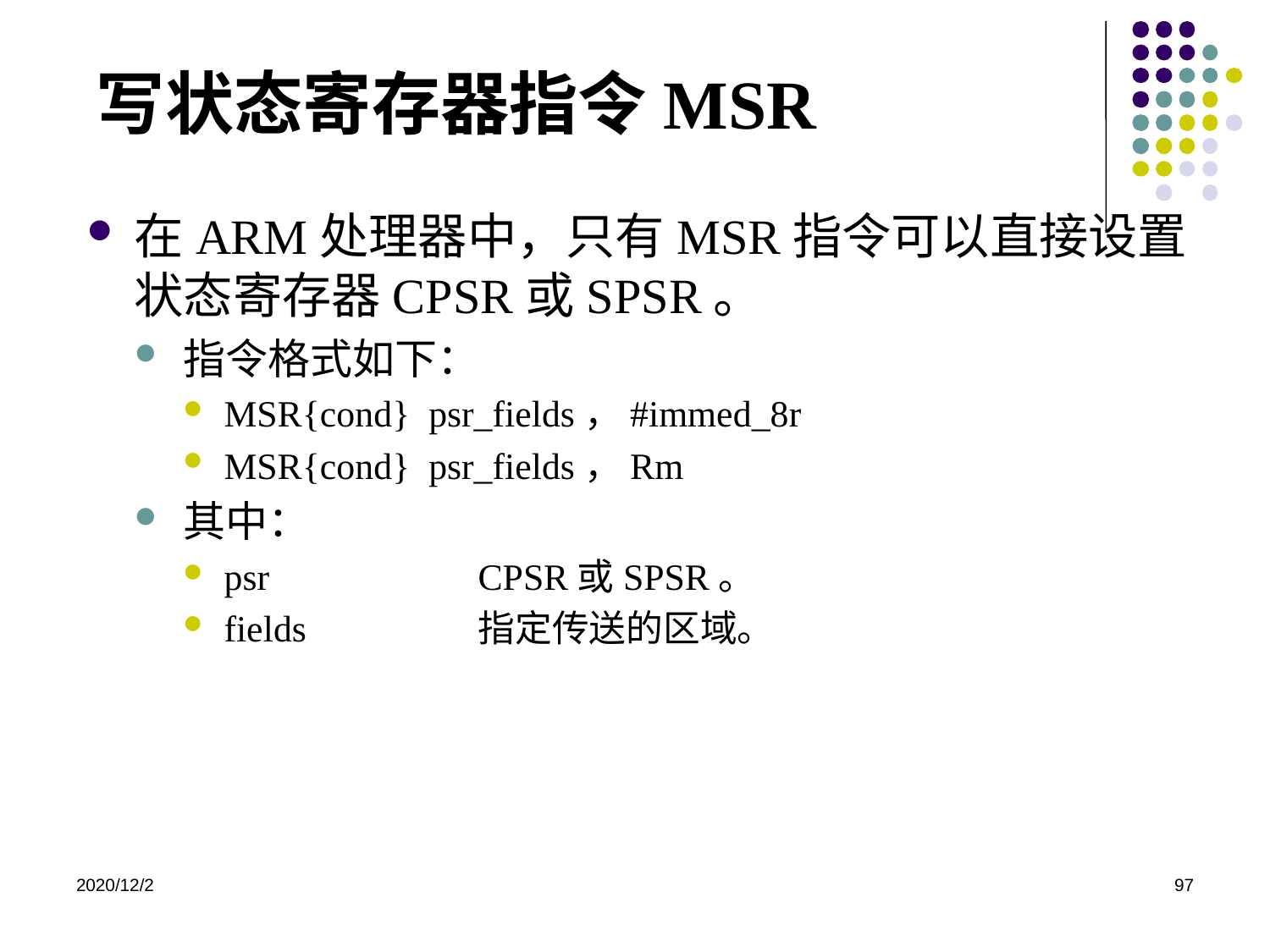

# 写状态寄存器指令MSR
在ARM处理器中，只有MSR指令可以直接设置状态寄存器CPSR或SPSR。
指令格式如下：
MSR{cond}  psr_fields，#immed_8r
MSR{cond}  psr_fields，Rm
其中：
psr    		CPSR或SPSR。
fields		指定传送的区域。
2020/12/2
97